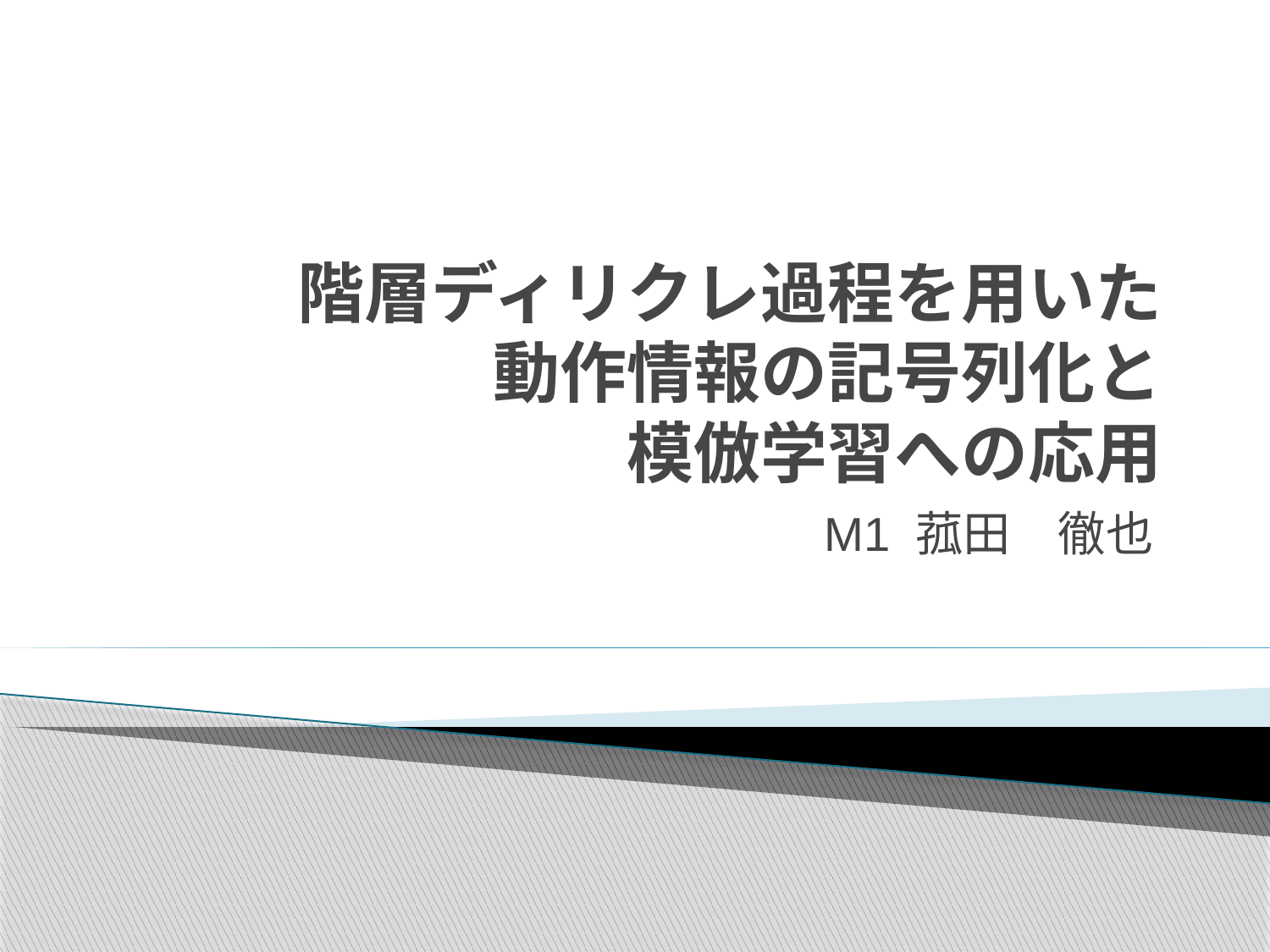

# 階層ディリクレ過程を用いた 動作情報の記号列化と 模倣学習への応用
M1 菰田　徹也